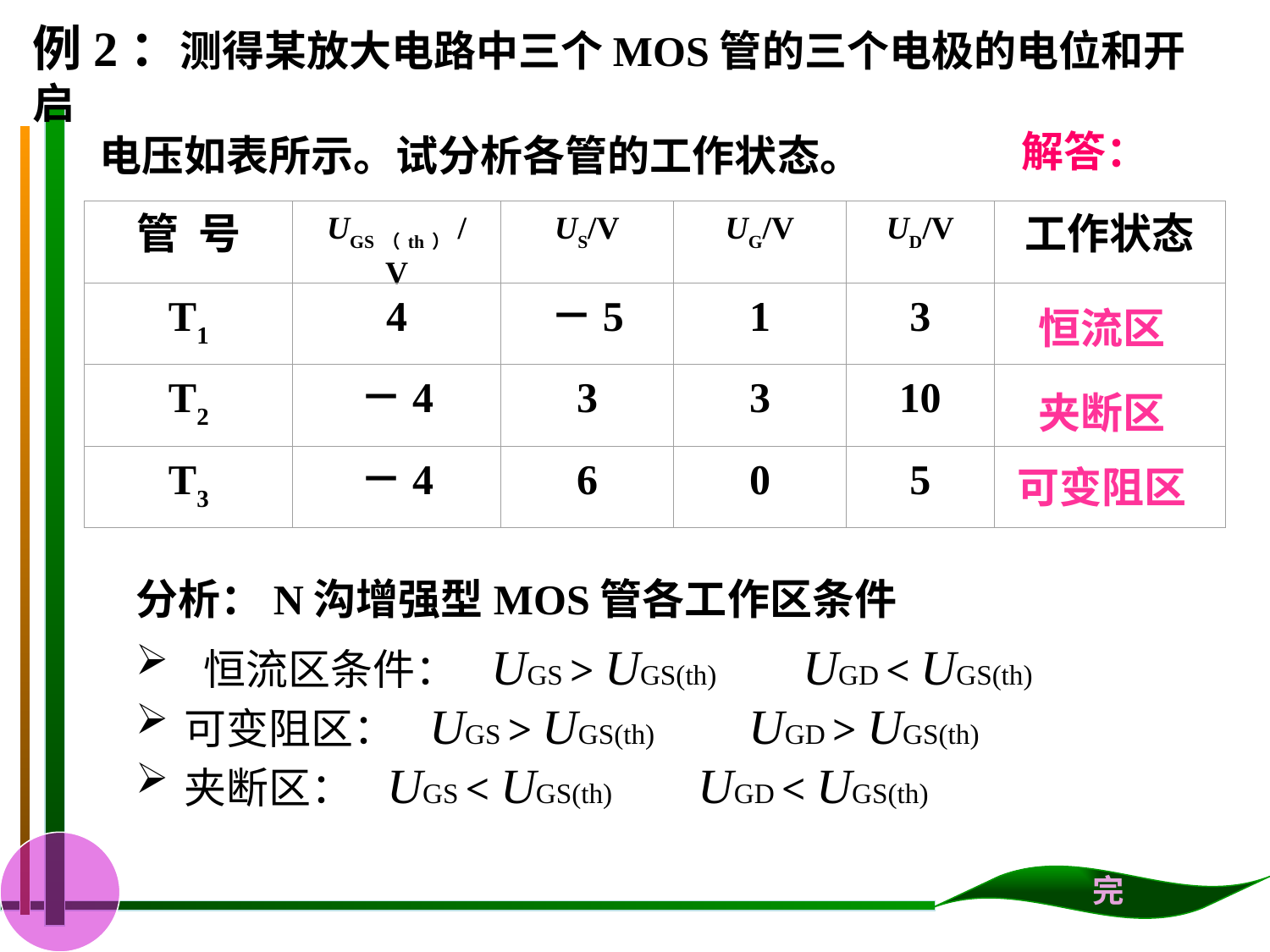

例2：测得某放大电路中三个MOS管的三个电极的电位和开启
      电压如表所示。试分析各管的工作状态。
解答：

管  号

UGS（th）/V

US/V

UG/V

UD/V

工作状态

T1

4

－5

1

3

T2

－4

3

3

10

T3

－4

6

0

5

恒流区
夹断区
可变阻区
分析：N沟增强型MOS管各工作区条件

 恒流区条件：  UGS > UGS(th)       UGD < UGS(th)
可变阻区：  UGS > UGS(th)            UGD > UGS(th)
夹断区：  UGS < UGS(th)       UGD < UGS(th)

完